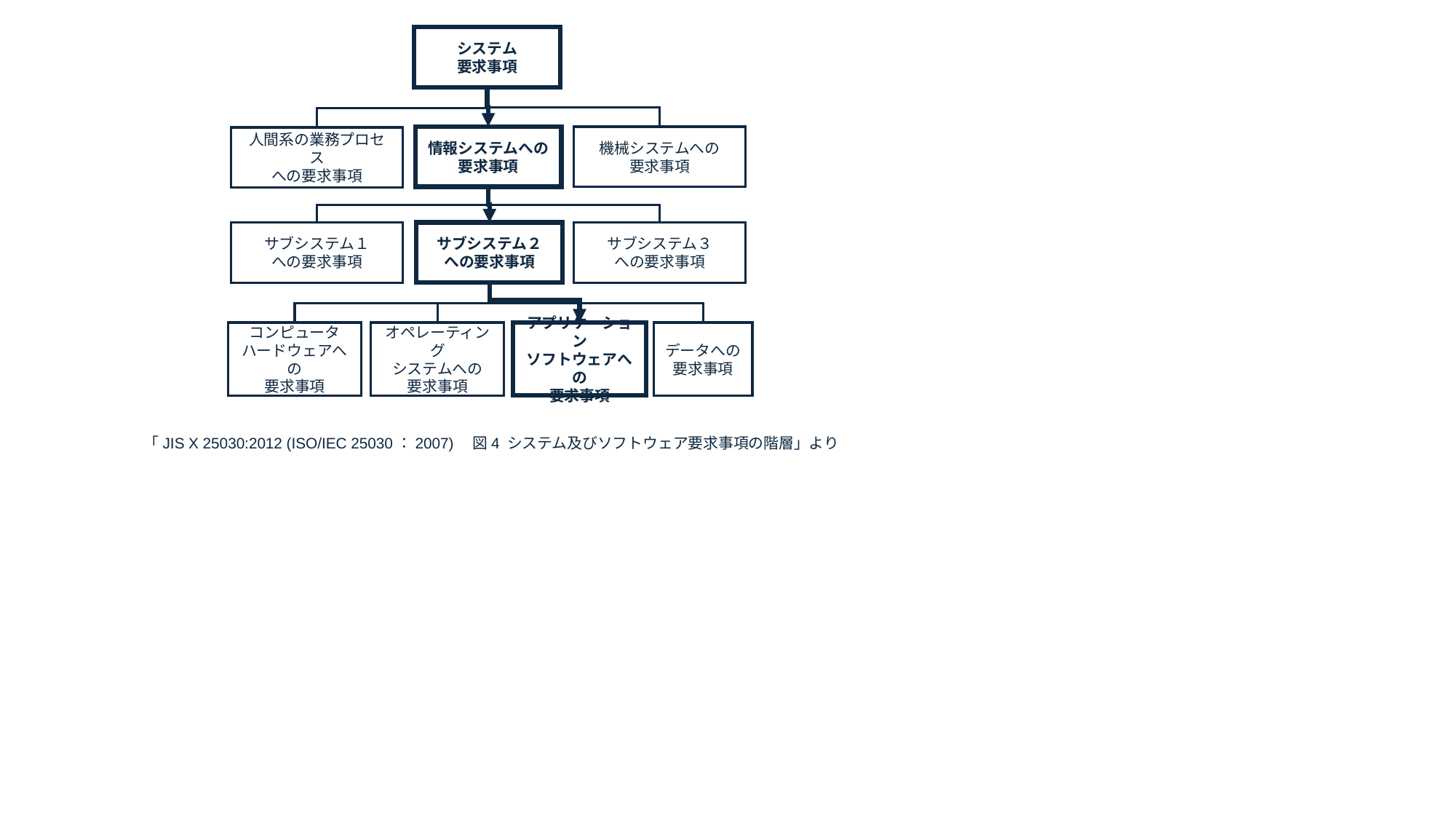

システム
要求事項
情報システムへの
要求事項
機械システムへの
要求事項
人間系の業務プロセス
への要求事項
サブシステム３
への要求事項
サブシステム１
への要求事項
サブシステム２
への要求事項
アプリケーション
ソフトウェアへの
要求事項
データへの
要求事項
コンピュータ
ハードウェアへの
要求事項
オペレーティング
システムへの
要求事項
「JIS X 25030:2012 (ISO/IEC 25030：2007)　図4 システム及びソフトウェア要求事項の階層」より